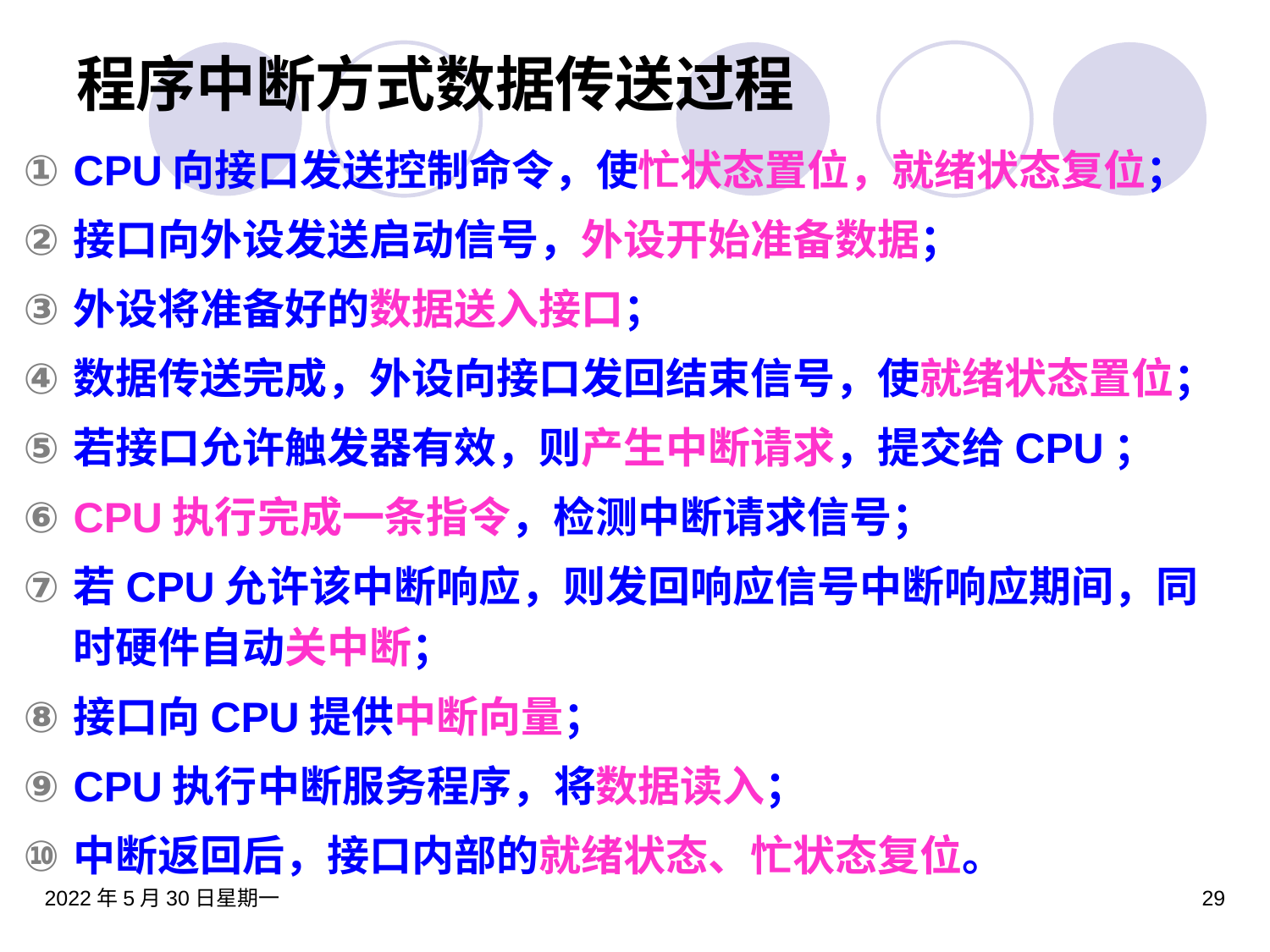

# 程序中断方式数据传送过程
CPU向接口发送控制命令，使忙状态置位，就绪状态复位；
接口向外设发送启动信号，外设开始准备数据；
外设将准备好的数据送入接口；
数据传送完成，外设向接口发回结束信号，使就绪状态置位；
若接口允许触发器有效，则产生中断请求，提交给CPU；
CPU执行完成一条指令，检测中断请求信号；
若CPU允许该中断响应，则发回响应信号中断响应期间，同时硬件自动关中断；
接口向CPU提供中断向量；
CPU执行中断服务程序，将数据读入；
中断返回后，接口内部的就绪状态、忙状态复位。
2022年5月30日星期一
29